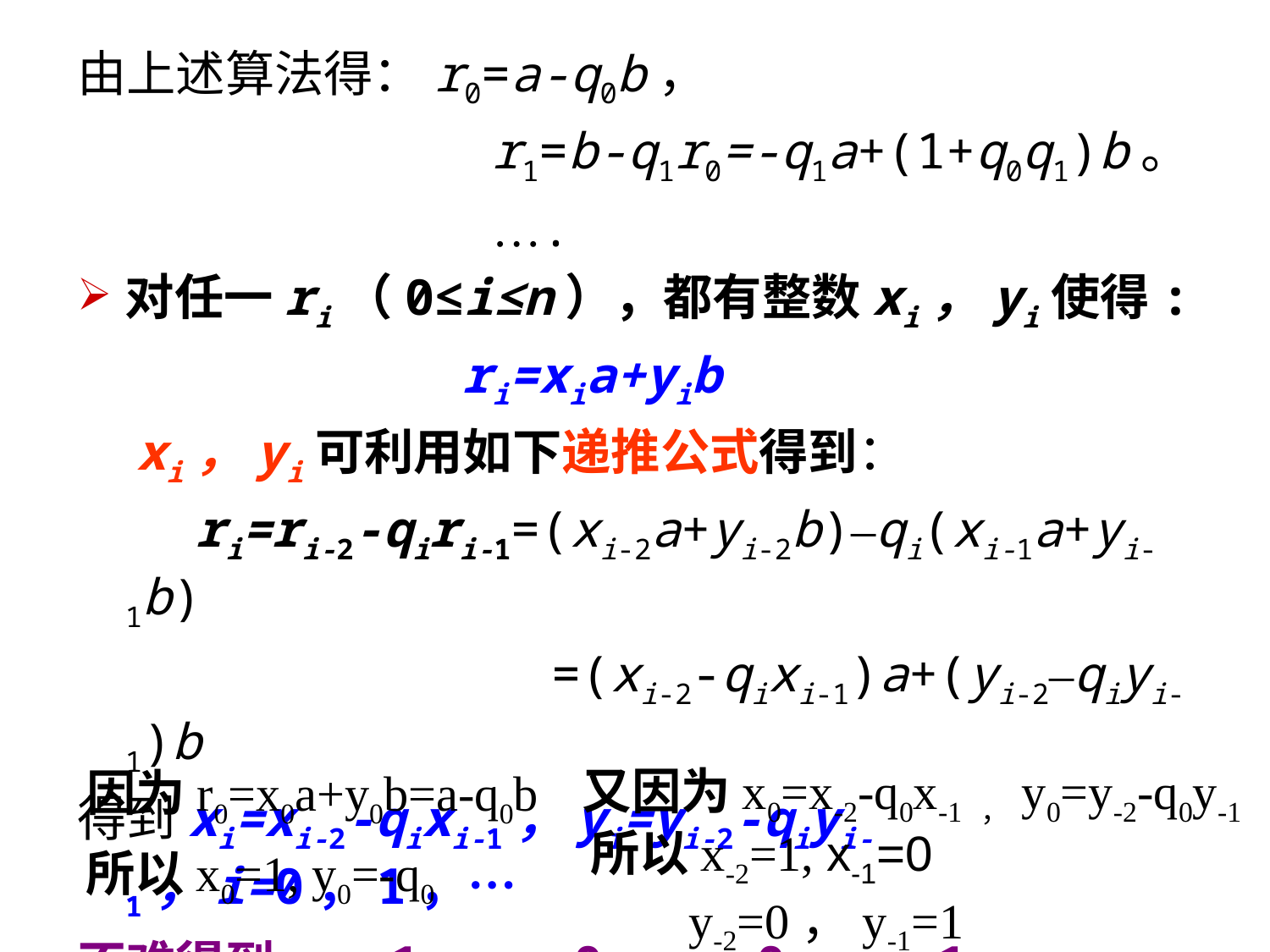

由上述算法得：r0=a-q0b，
              r1=b-q1r0=-q1a+(1+q0q1)b。
              ….
对任一ri（0≤i≤n），都有整数xi，yi使得:
             ri=xia+yib
  xi，yi可利用如下递推公式得到：
    ri=ri-2-qiri-1=(xi-2a+yi-2b)–qi(xi-1a+yi-1b)
                =(xi-2-qixi-1)a+(yi-2–qiyi-1)b
得到xi=xi-2-qixi-1，yi=yi-2-qiyi-1，i=0，1，…
不难得到 x-2=1, x-1=0, y-2=0, y-1=1。
又因为x0=x-2-q0x-1 ，y0=y-2-q0y-1
因为r0=x0a+y0b=a-q0b
所以x-2=1, x-1=0
        y-2=0，y-1=1
所以x0=1, y0=-q0